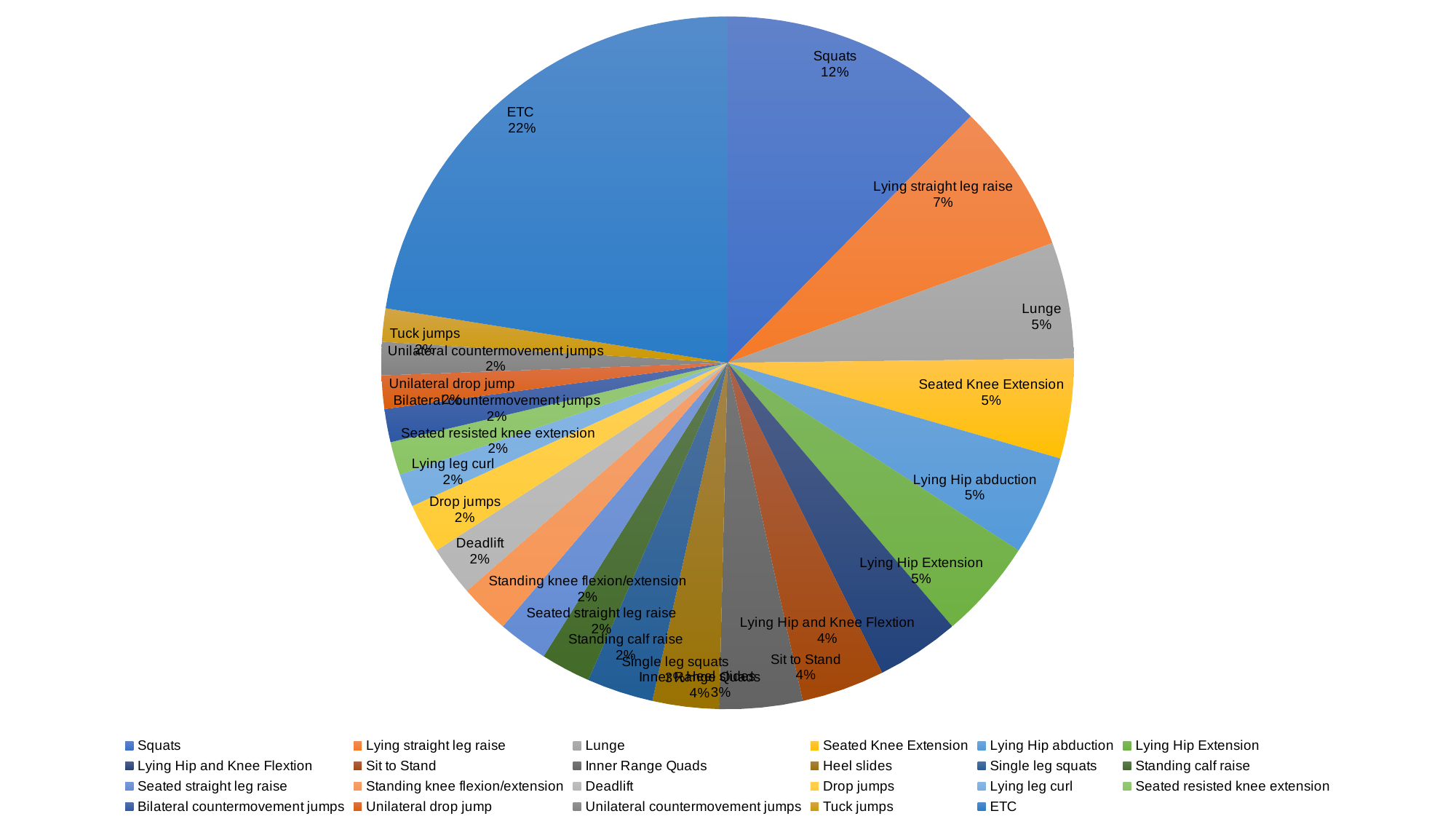

### Chart

| Category |  |
|---|---|
| Squats | 12.4031007751938 |
| Lying straight leg raise | 6.976744186046512 |
| Lunge | 5.426356589147287 |
| Seated Knee Extension | 4.651162790697675 |
| Lying Hip abduction | 4.651162790697675 |
| Lying Hip Extension | 4.651162790697675 |
| Lying Hip and Knee Flextion | 3.875968992248062 |
| Sit to Stand | 3.875968992248062 |
| Inner Range Quads | 3.875968992248062 |
| Heel slides | 3.10077519379845 |
| Single leg squats | 3.10077519379845 |
| Standing calf raise | 2.3255813953488373 |
| Seated straight leg raise | 2.3255813953488373 |
| Standing knee flexion/extension | 2.3255813953488373 |
| Deadlift | 2.3255813953488373 |
| Drop jumps | 2.3255813953488373 |
| Lying leg curl | 1.550387596899225 |
| Seated resisted knee extension | 1.550387596899225 |
| Bilateral countermovement jumps | 1.550387596899225 |
| Unilateral drop jump | 1.550387596899225 |
| Unilateral countermovement jumps | 1.550387596899225 |
| Tuck jumps | 1.550387596899225 |
| ETC  | 22.480620155038764 |
# 동작별 분류